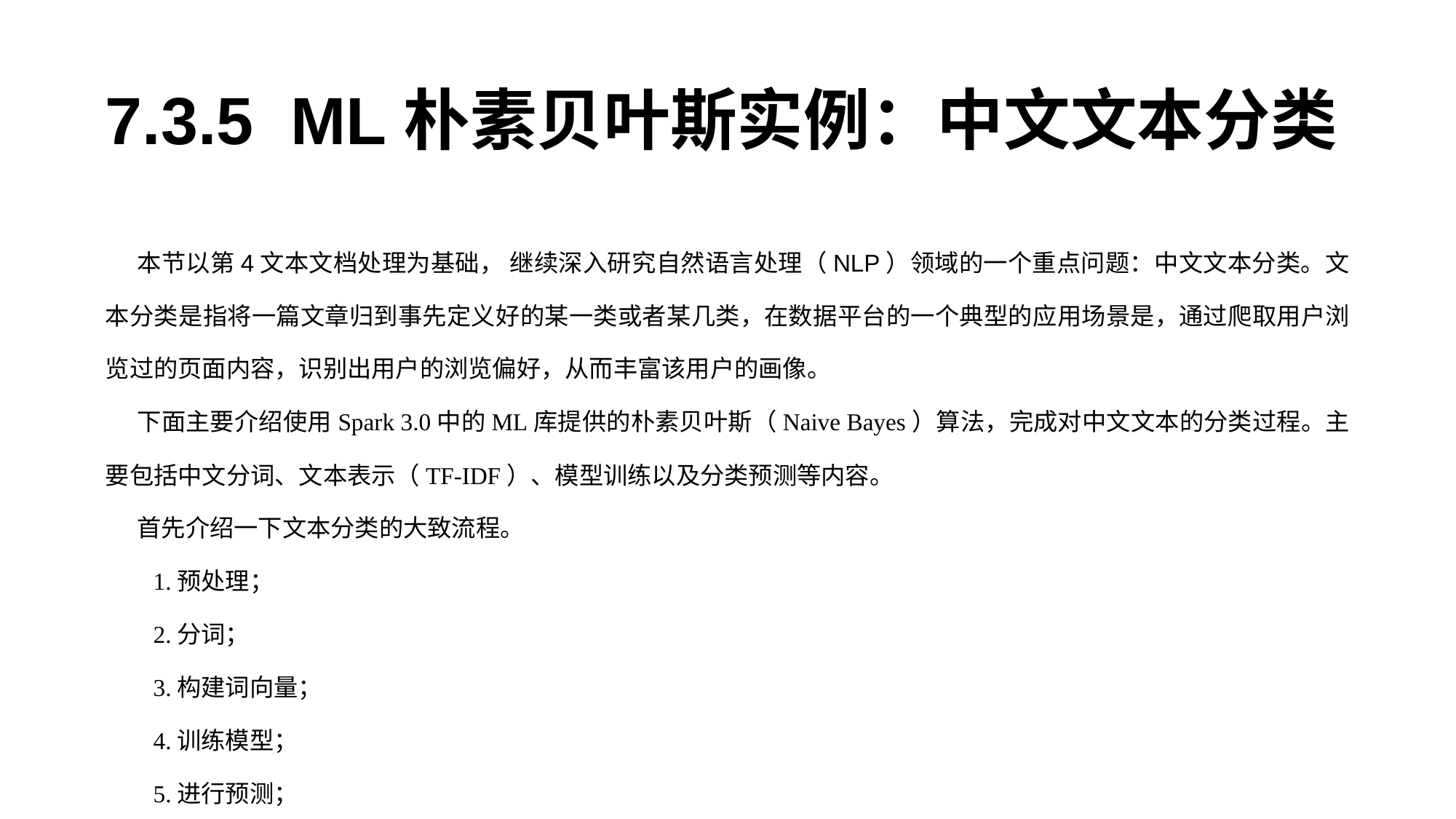

# 7.3.5  ML朴素贝叶斯实例：中文文本分类
本节以第4文本文档处理为基础， 继续深入研究自然语言处理（NLP）领域的一个重点问题：中文文本分类。文本分类是指将一篇文章归到事先定义好的某一类或者某几类，在数据平台的一个典型的应用场景是，通过爬取用户浏览过的页面内容，识别出用户的浏览偏好，从而丰富该用户的画像。
下面主要介绍使用Spark 3.0中的ML库提供的朴素贝叶斯（Naive Bayes）算法，完成对中文文本的分类过程。主要包括中文分词、文本表示（TF-IDF）、模型训练以及分类预测等内容。
首先介绍一下文本分类的大致流程。
1.预处理；
2.分词；
3.构建词向量；
4.训练模型；
5.进行预测；
6.通过预测结果对模型进行评估。